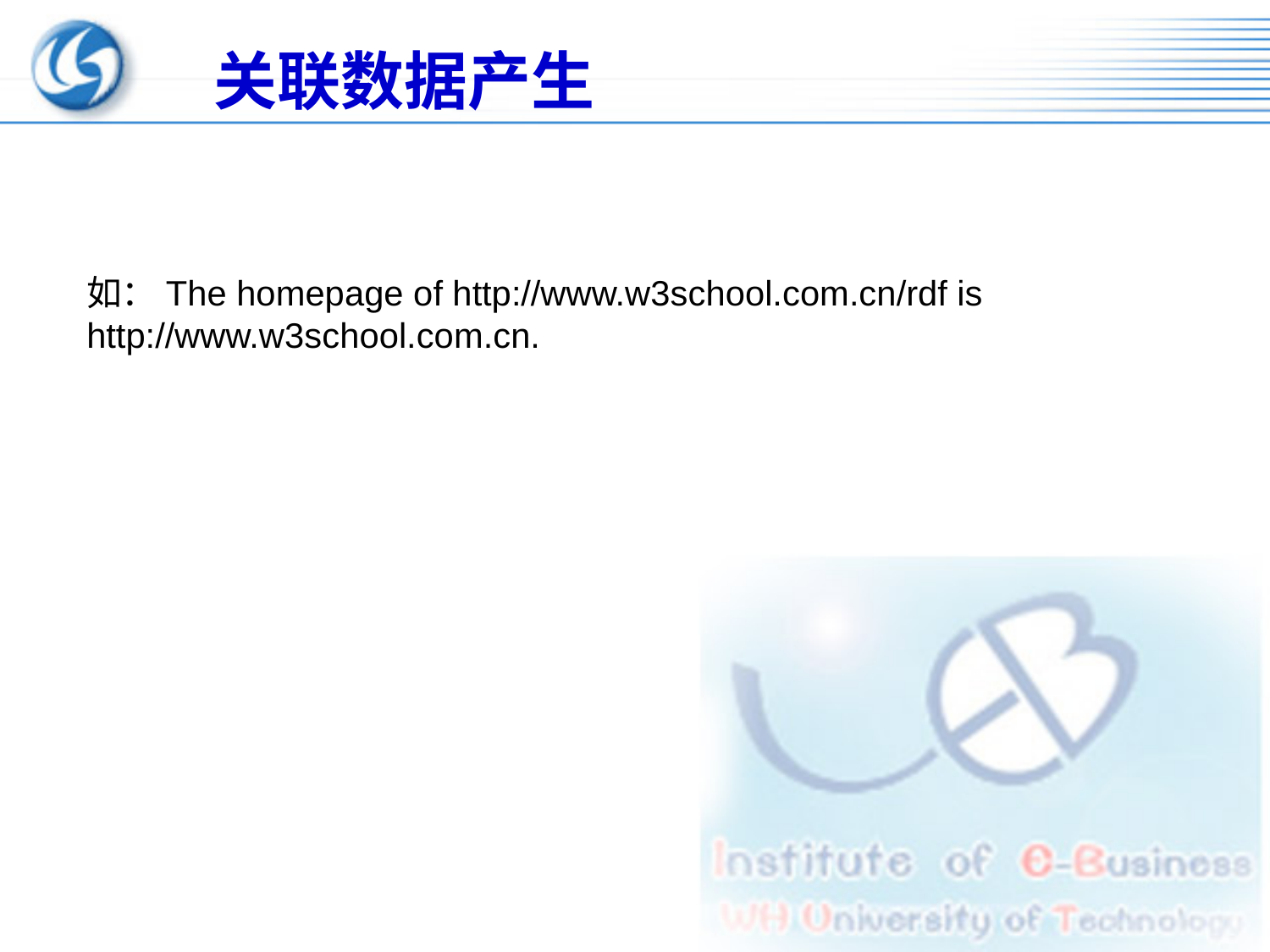

# 关联数据产生
如：The homepage of http://www.w3school.com.cn/rdf is http://www.w3school.com.cn.